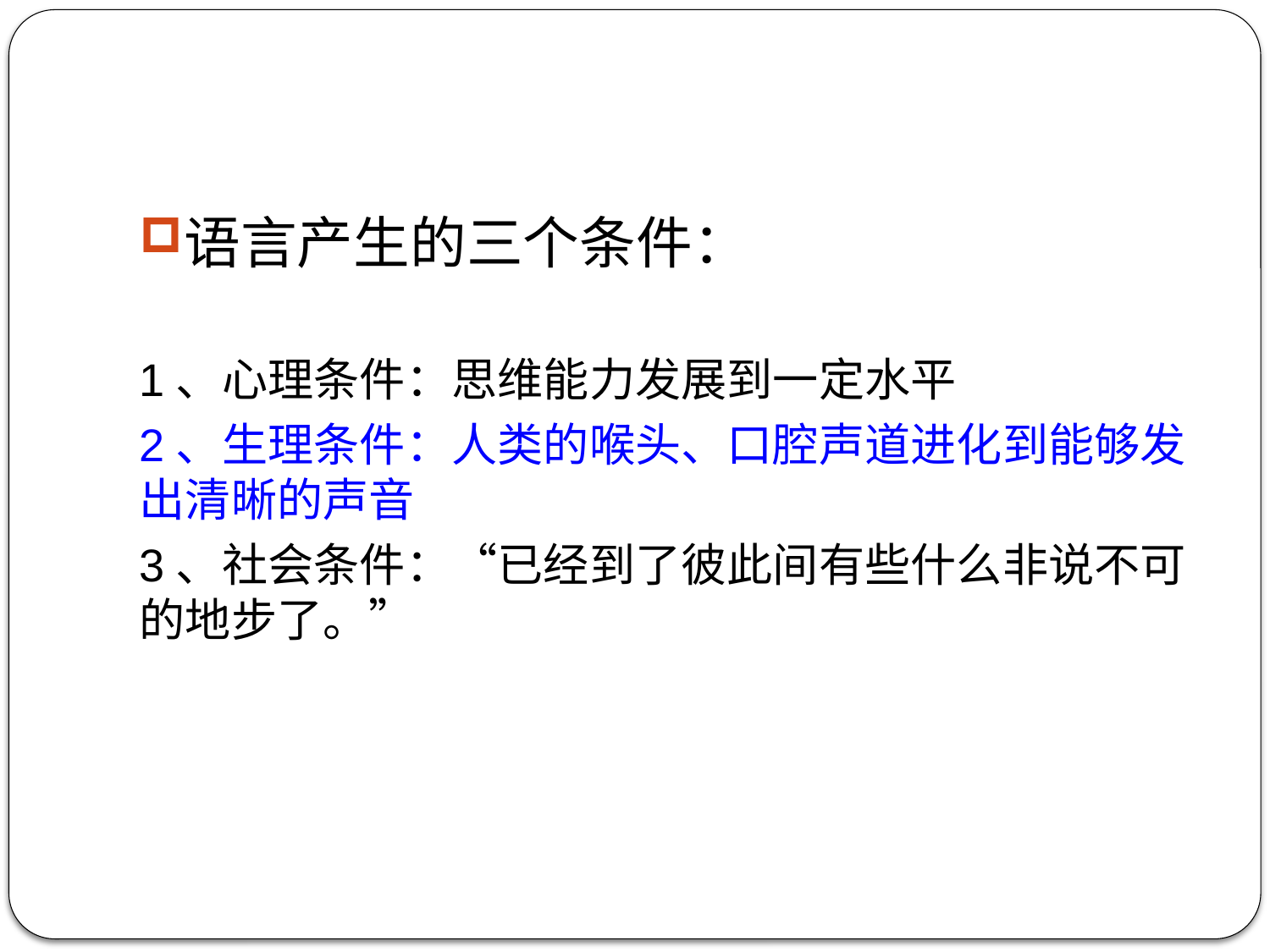

#
语言产生的三个条件：

1、心理条件：思维能力发展到一定水平
2、生理条件：人类的喉头、口腔声道进化到能够发出清晰的声音
3、社会条件：“已经到了彼此间有些什么非说不可的地步了。”